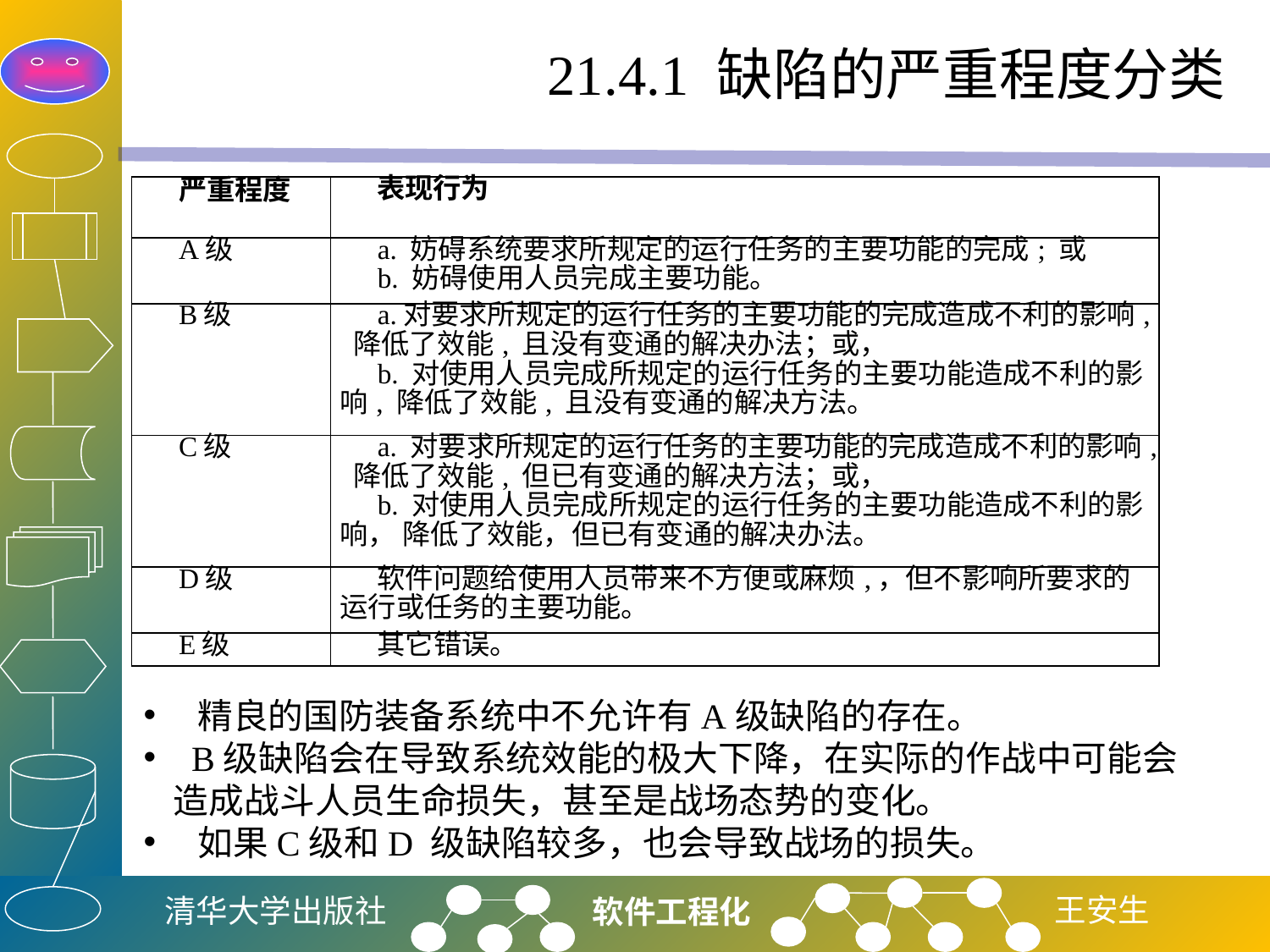

# 21.4.1 缺陷的严重程度分类
| 严重程度 | 表现行为 |
| --- | --- |
| A级 | a. 妨碍系统要求所规定的运行任务的主要功能的完成; 或 b. 妨碍使用人员完成主要功能。 |
| B级 | a.对要求所规定的运行任务的主要功能的完成造成不利的影响, 降低了效能, 且没有变通的解决办法；或， b. 对使用人员完成所规定的运行任务的主要功能造成不利的影响, 降低了效能, 且没有变通的解决方法。 |
| C级 | a. 对要求所规定的运行任务的主要功能的完成造成不利的影响, 降低了效能, 但已有变通的解决方法；或， b. 对使用人员完成所规定的运行任务的主要功能造成不利的影响， 降低了效能，但已有变通的解决办法。 |
| D级 | 软件问题给使用人员带来不方便或麻烦,，但不影响所要求的运行或任务的主要功能。 |
| E级 | 其它错误。 |
  精良的国防装备系统中不允许有A级缺陷的存在。
  B级缺陷会在导致系统效能的极大下降，在实际的作战中可能会造成战斗人员生命损失，甚至是战场态势的变化。
  如果C级和D 级缺陷较多，也会导致战场的损失。